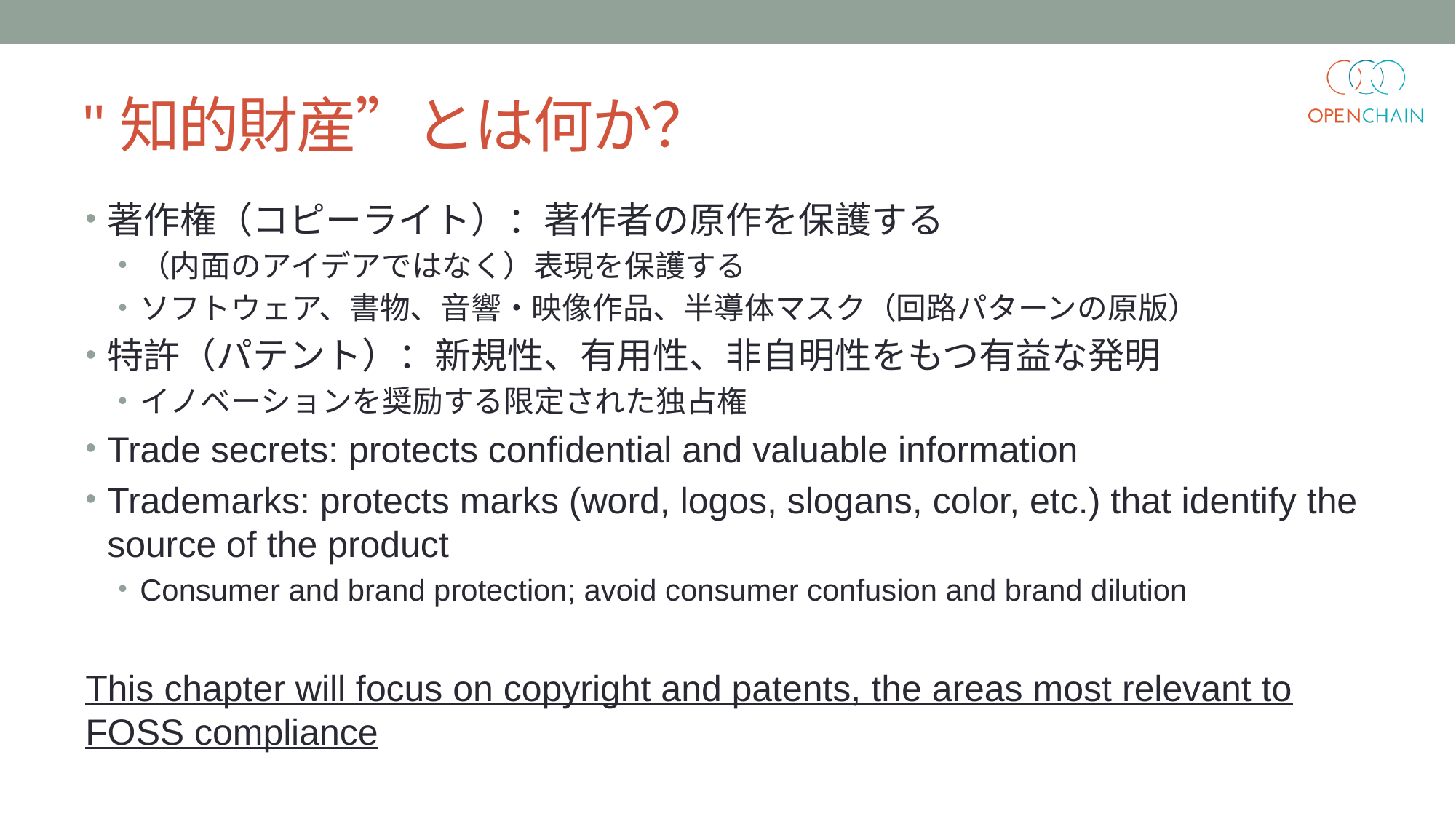

# "知的財産”とは何か？
著作権（コピーライト）：著作者の原作を保護する
（内面のアイデアではなく）表現を保護する
ソフトウェア、書物、音響・映像作品、半導体マスク（回路パターンの原版）
特許（パテント）：新規性、有用性、非自明性をもつ有益な発明
イノベーションを奨励する限定された独占権
Trade secrets: protects confidential and valuable information
Trademarks: protects marks (word, logos, slogans, color, etc.) that identify the source of the product
Consumer and brand protection; avoid consumer confusion and brand dilution

This chapter will focus on copyright and patents, the areas most relevant to FOSS compliance